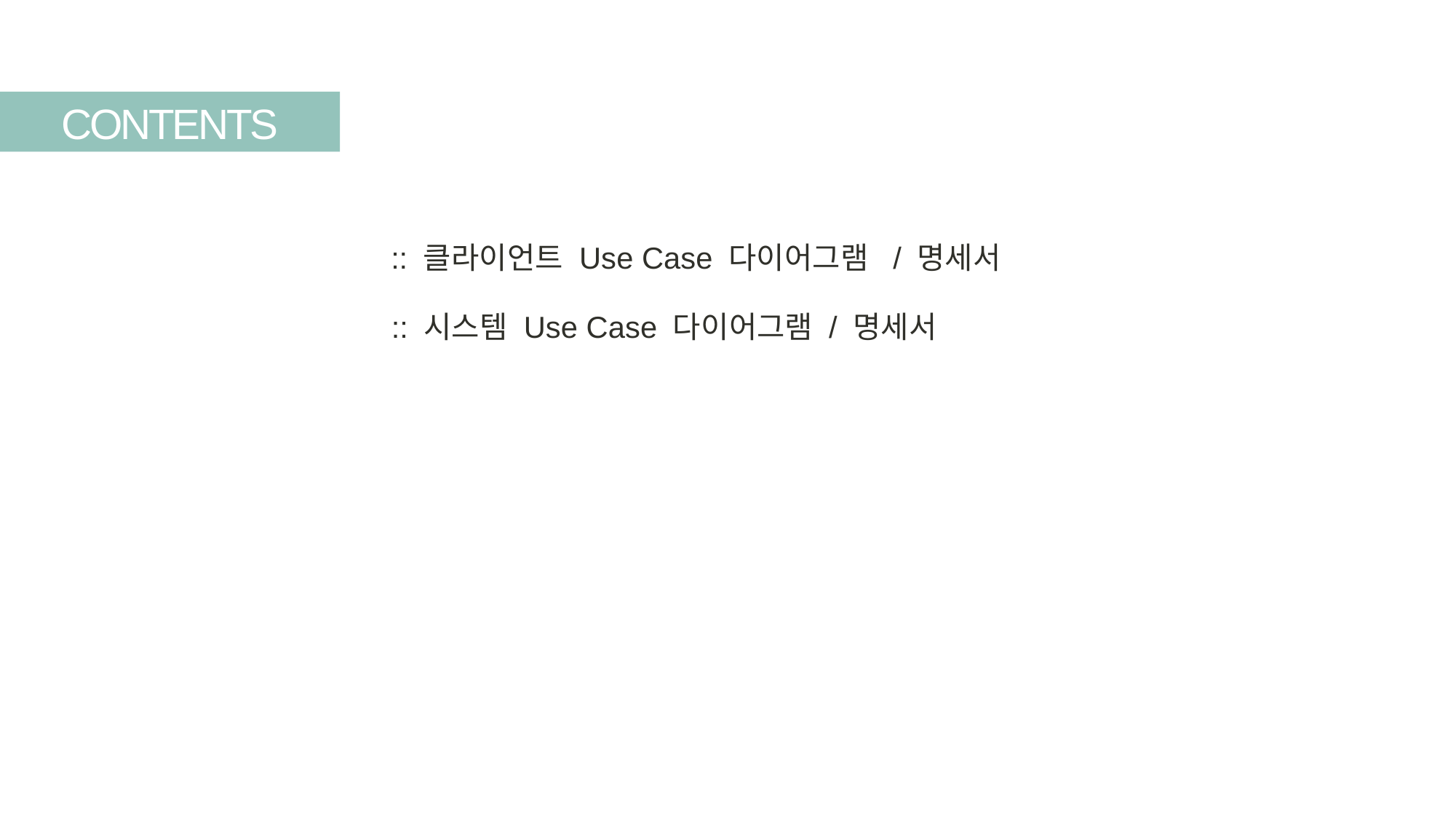

CONTENTS

:: 클라이언트 Use Case 다이어그램  / 명세서
:: 시스템 Use Case 다이어그램 / 명세서